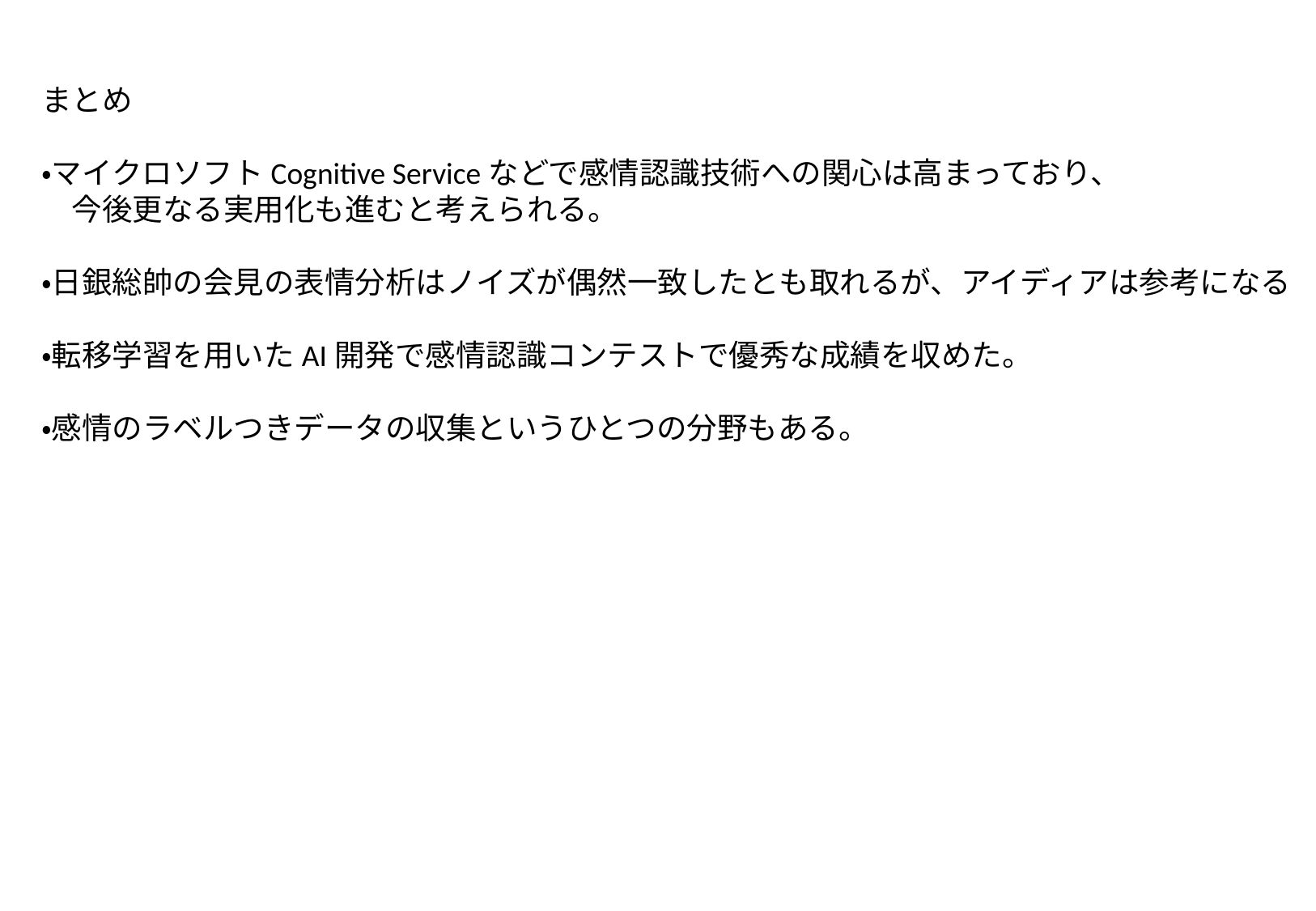

まとめ

・マイクロソフトCognitive Serviceなどで感情認識技術への関心は高まっており、
　今後更なる実用化も進むと考えられる。

・日銀総帥の会見の表情分析はノイズが偶然一致したとも取れるが、アイディアは参考になる

・転移学習を用いたAI開発で感情認識コンテストで優秀な成績を収めた。

・感情のラベルつきデータの収集というひとつの分野もある。